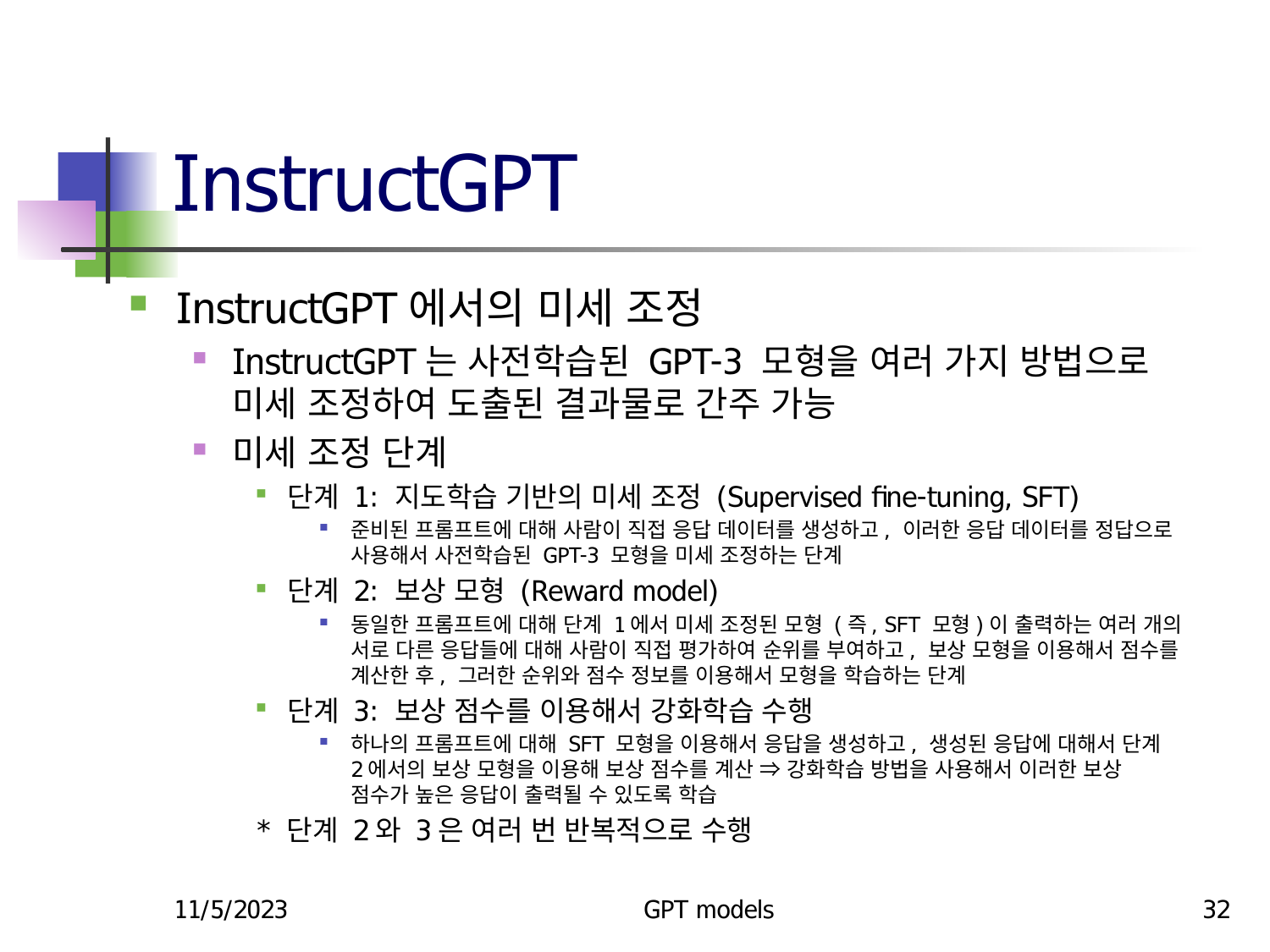

# InstructGPT
InstructGPT에서의 미세 조정
InstructGPT는 사전학습된 GPT-3 모형을 여러 가지 방법으로 미세 조정하여 도출된 결과물로 간주 가능
미세 조정 단계
단계 1: 지도학습 기반의 미세 조정 (Supervised fine-tuning, SFT)
준비된 프롬프트에 대해 사람이 직접 응답 데이터를 생성하고, 이러한 응답 데이터를 정답으로 사용해서 사전학습된 GPT-3 모형을 미세 조정하는 단계
단계 2: 보상 모형 (Reward model)
동일한 프롬프트에 대해 단계 1에서 미세 조정된 모형 (즉, SFT 모형)이 출력하는 여러 개의 서로 다른 응답들에 대해 사람이 직접 평가하여 순위를 부여하고, 보상 모형을 이용해서 점수를 계산한 후, 그러한 순위와 점수 정보를 이용해서 모형을 학습하는 단계
단계 3: 보상 점수를 이용해서 강화학습 수행
하나의 프롬프트에 대해 SFT 모형을 이용해서 응답을 생성하고, 생성된 응답에 대해서 단계 2에서의 보상 모형을 이용해 보상 점수를 계산 ⇒ 강화학습 방법을 사용해서 이러한 보상 점수가 높은 응답이 출력될 수 있도록 학습
* 단계 2와 3은 여러 번 반복적으로 수행
11/5/2023
GPT models
32